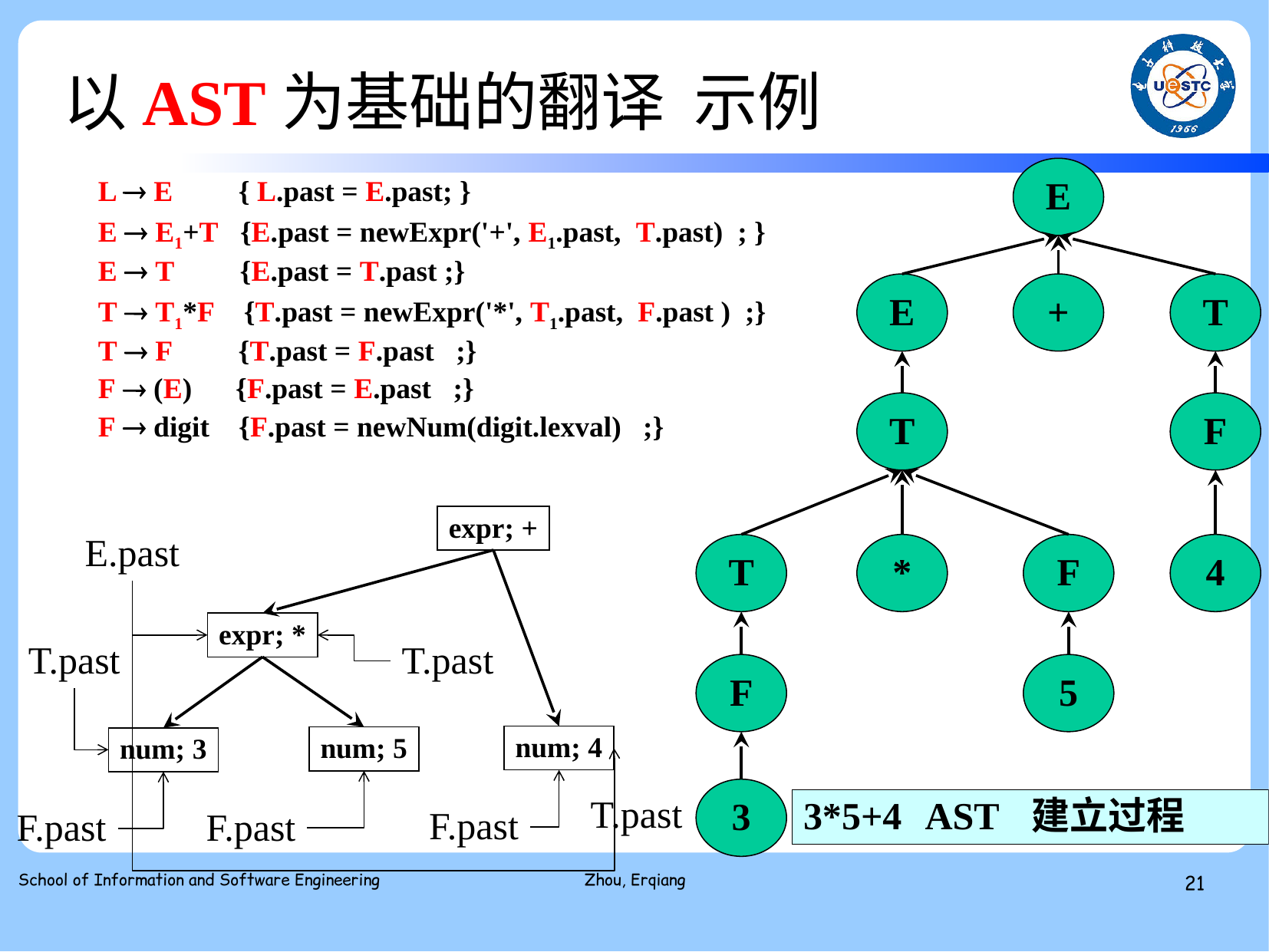

# 以AST为基础的翻译  示例
E
L → E         { L.past = E.past; }
E → E1+T   {E.past = newExpr('+', E1.past,  T.past)  ; }
E → T         {E.past = T.past ;}
T → T1*F    {T.past = newExpr('*', T1.past,  F.past )  ;}
T → F         {T.past = F.past   ;}
F → (E)      {F.past = E.past   ;}
F → digit    {F.past = newNum(digit.lexval)   ;}
E
+
T
T
F
expr; +
E.past
T
*
F
4
expr; *
T.past
T.past
F
5
num; 4
num; 5
num; 3
3
T.past
3*5+4 AST 建立过程
F.past
F.past
F.past
School of Information and Software Engineering
Zhou, Erqiang
21